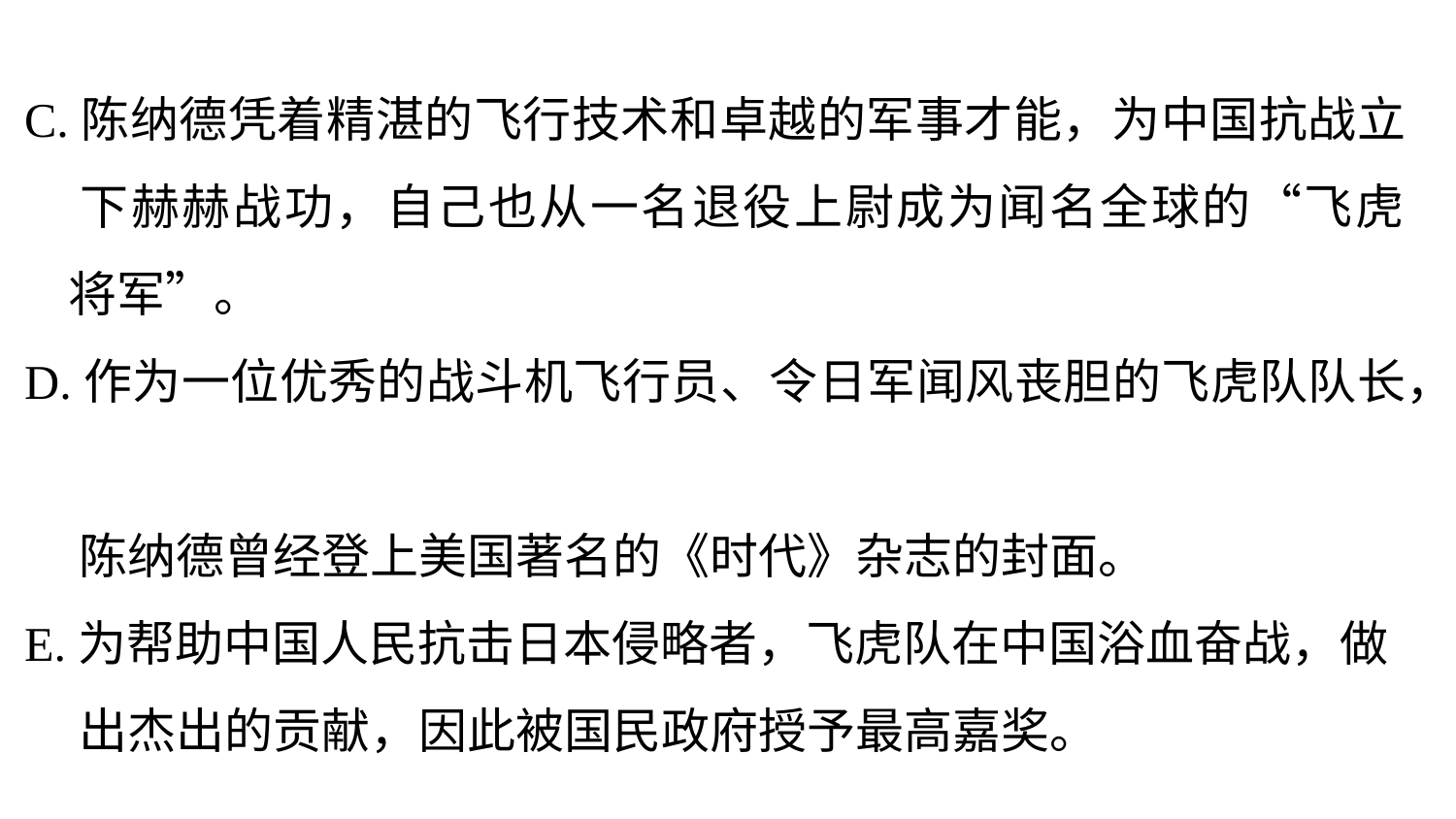

C.陈纳德凭着精湛的飞行技术和卓越的军事才能，为中国抗战立
    下赫赫战功，自己也从一名退役上尉成为闻名全球的“飞虎
    将军”。
D.作为一位优秀的战斗机飞行员、令日军闻风丧胆的飞虎队队长，
     陈纳德曾经登上美国著名的《时代》杂志的封面。
E.为帮助中国人民抗击日本侵略者，飞虎队在中国浴血奋战，做
     出杰出的贡献，因此被国民政府授予最高嘉奖。